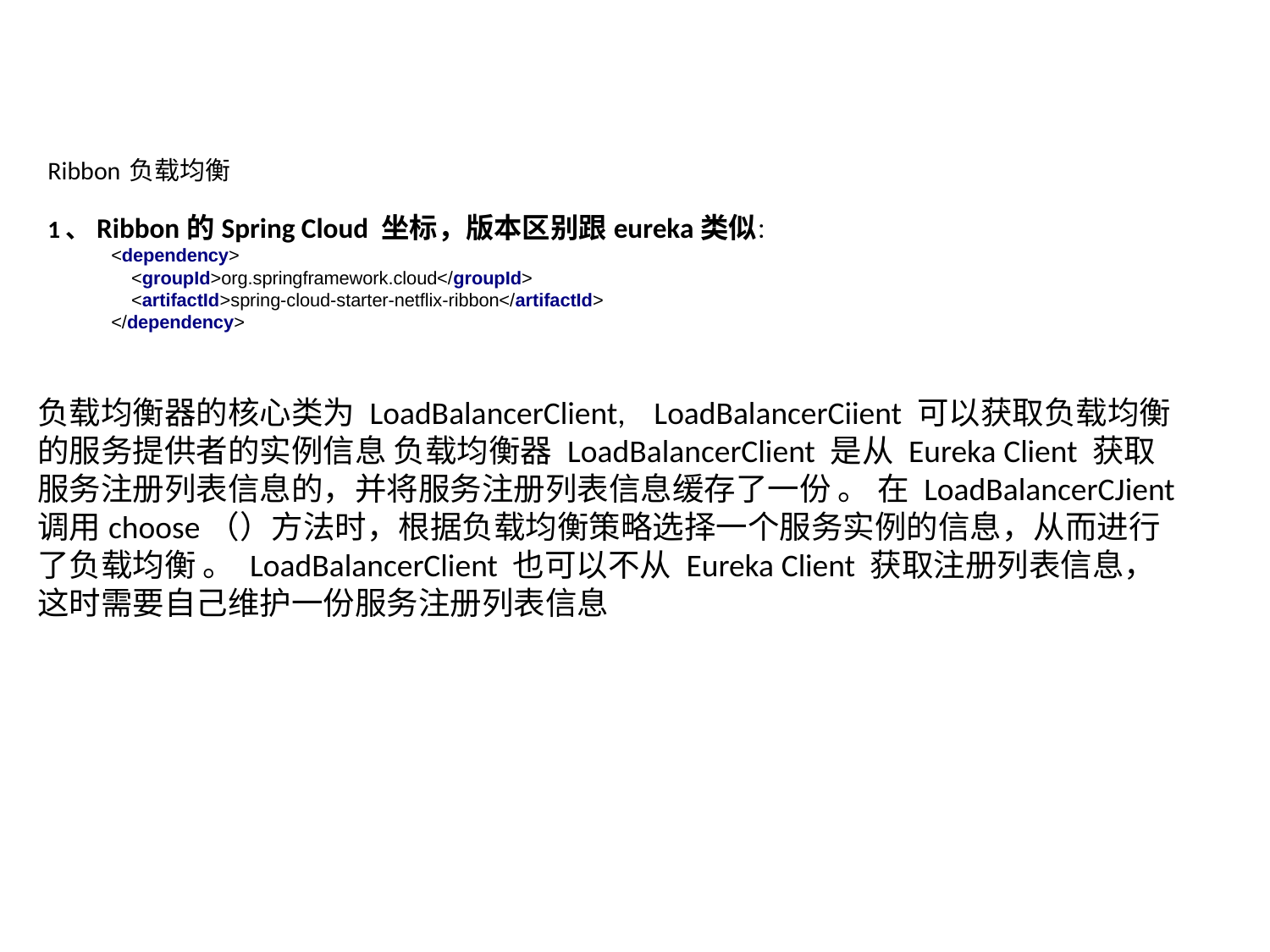

# Ribbon 负载均衡
1、Ribbon的Spring Cloud 坐标，版本区别跟eureka类似：
<dependency>
    <groupId>org.springframework.cloud</groupId>
    <artifactId>spring-cloud-starter-netflix-ribbon</artifactId>
</dependency>
负载均衡器的核心类为 LoadBalancerClient,    LoadBalancerCiient 可以获取负载均衡的服务提供者的实例信息 负载均衡器 LoadBalancerClient 是从 Eureka Client 获取服务注册列表信息的，并将服务注册列表信息缓存了一份 。 在 LoadBalancerCJient 调用choose（）方法时，根据负载均衡策略选择一个服务实例的信息，从而进行了负载均衡 。 LoadBalancerClient 也可以不从 Eureka Client 获取注册列表信息，这时需要自己维护一份服务注册列表信息